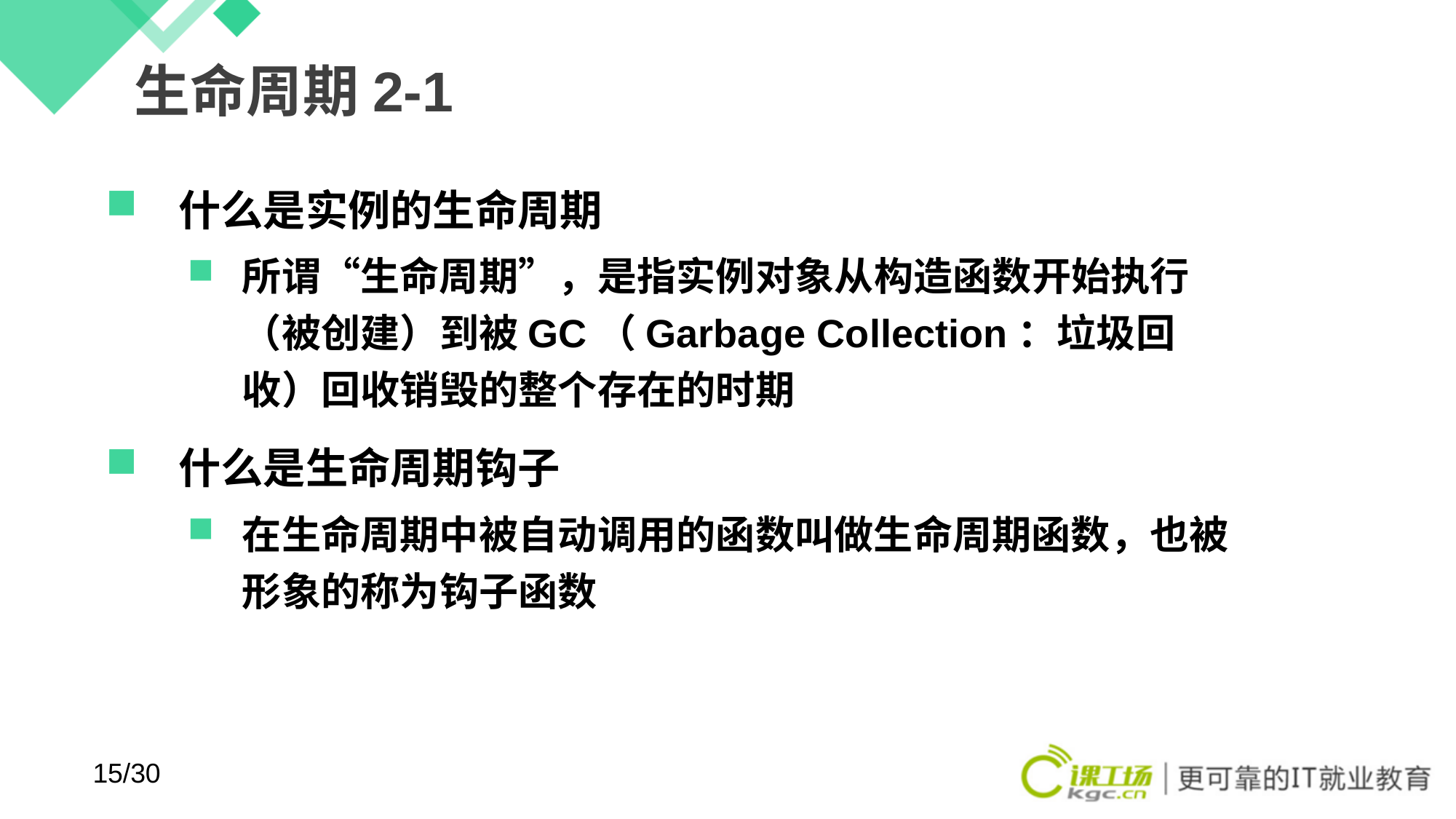

# 生命周期2-1
什么是实例的生命周期
所谓“生命周期”，是指实例对象从构造函数开始执行（被创建）到被GC（Garbage Collection：垃圾回收）回收销毁的整个存在的时期
什么是生命周期钩子
在生命周期中被自动调用的函数叫做生命周期函数，也被形象的称为钩子函数